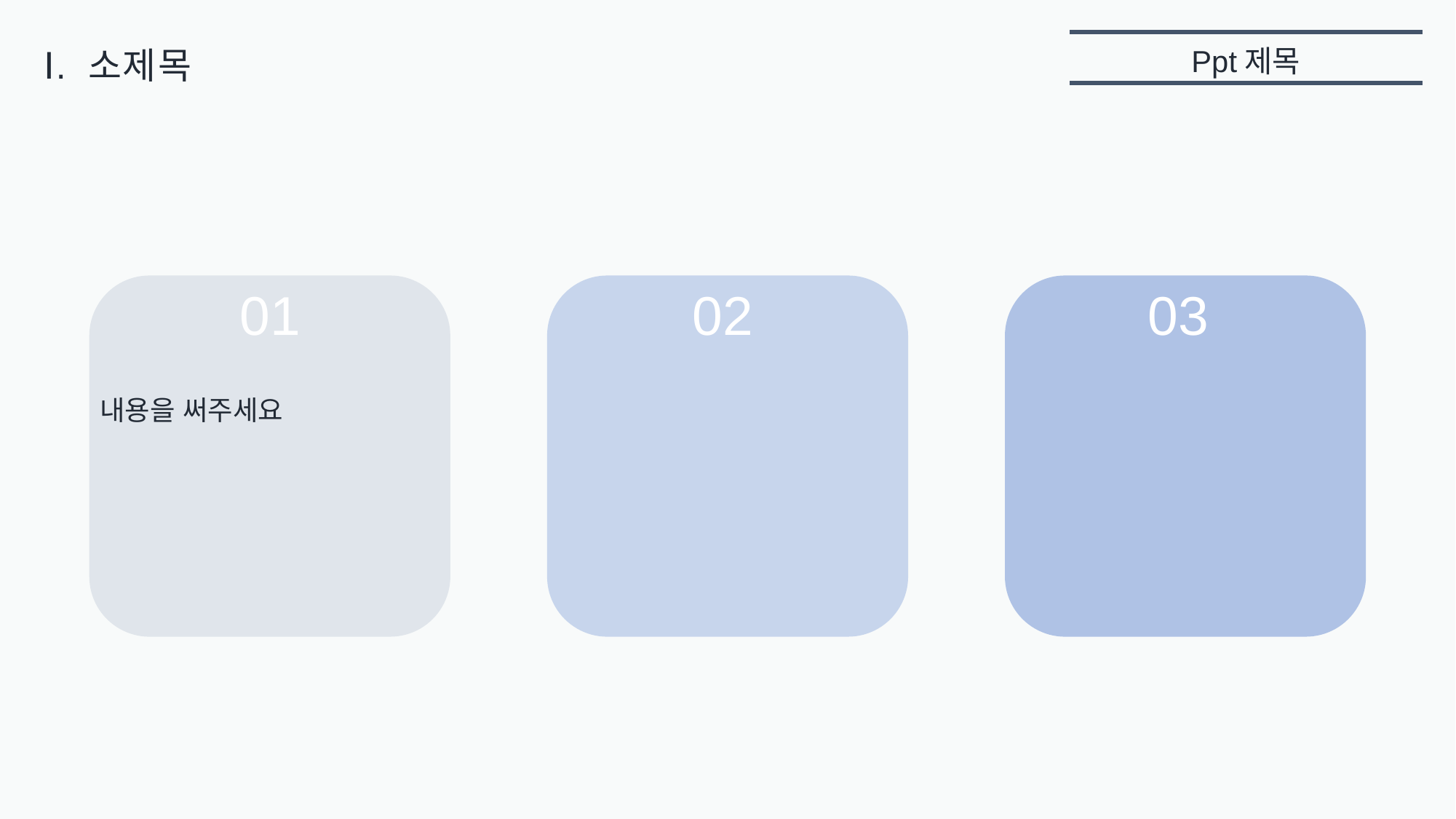

Ⅰ. 소제목
Ppt제목

01

02

03
내용을 써주세요